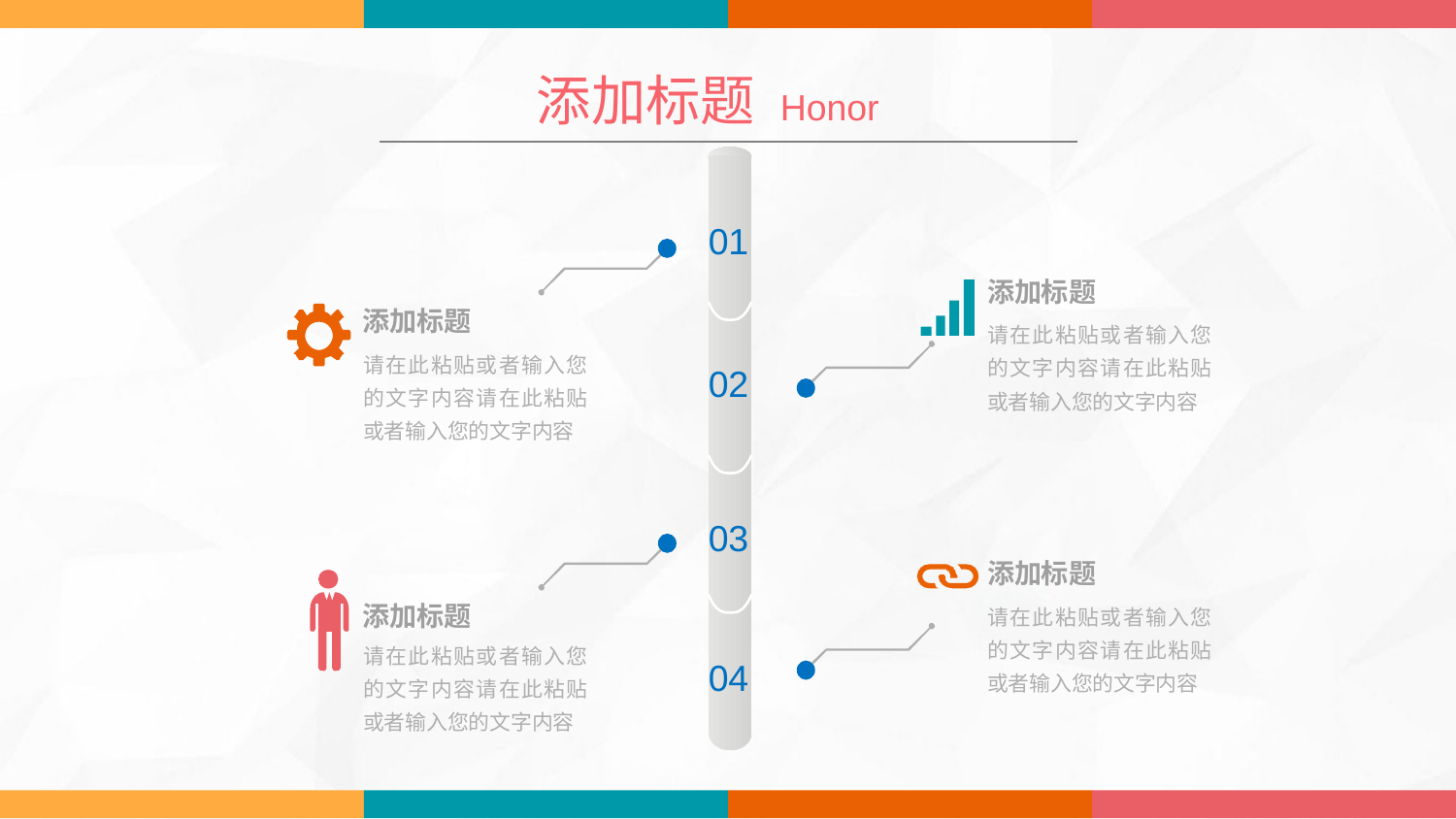

添加标题 Honor

01

添加标题

添加标题

请在此粘贴或者输入您的文字内容请在此粘贴或者输入您的文字内容
请在此粘贴或者输入您的文字内容请在此粘贴或者输入您的文字内容

02

03

添加标题

请在此粘贴或者输入您的文字内容请在此粘贴或者输入您的文字内容
添加标题

请在此粘贴或者输入您的文字内容请在此粘贴或者输入您的文字内容
04